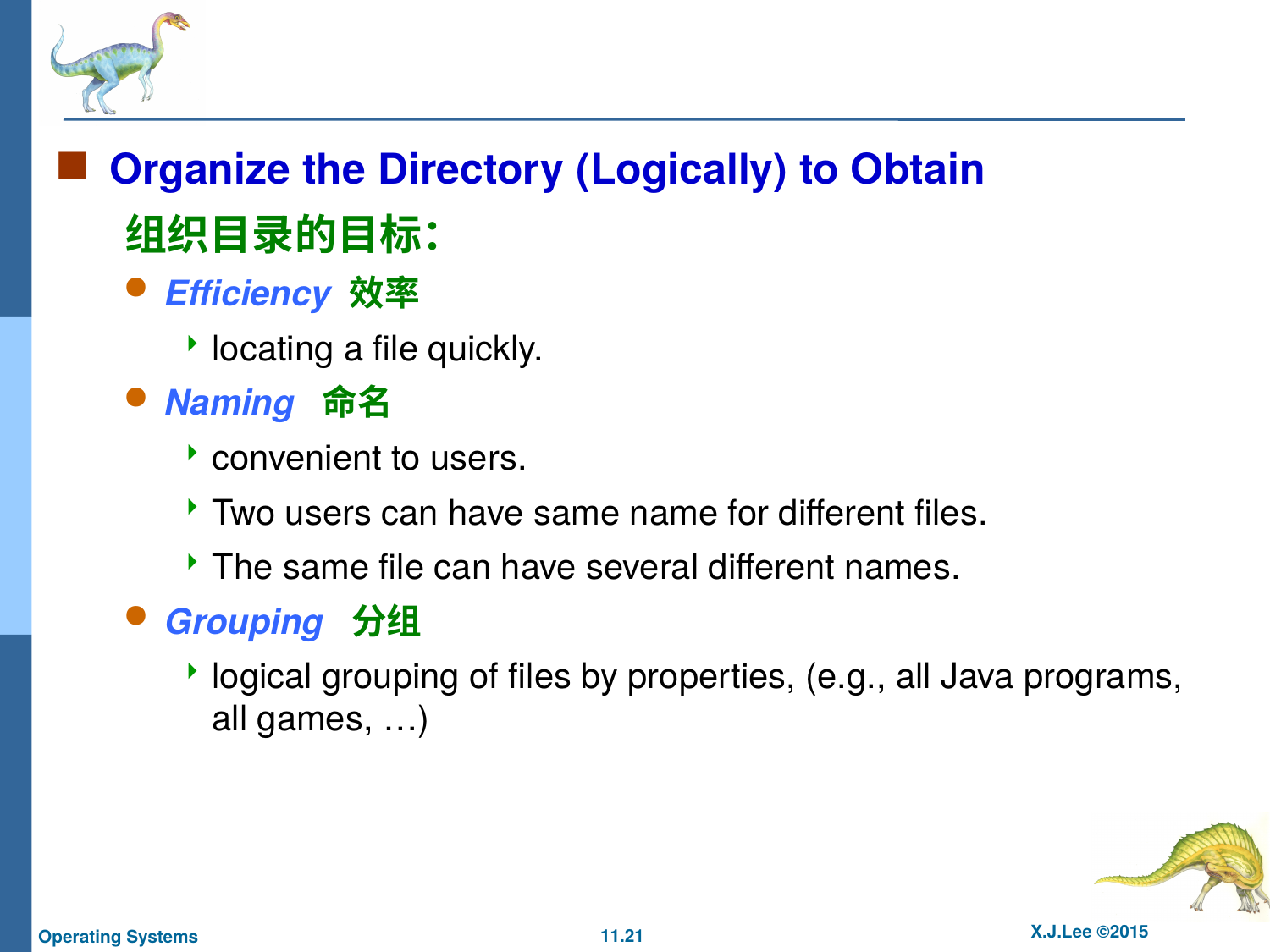

Organize the Directory (Logically) to Obtain
组织目录的目标：
Efficiency 效率
locating a file quickly.
Naming  命名
convenient to users.
Two users can have same name for different files.
The same file can have several different names.
Grouping  分组
logical grouping of files by properties, (e.g., all Java programs, all games, …)